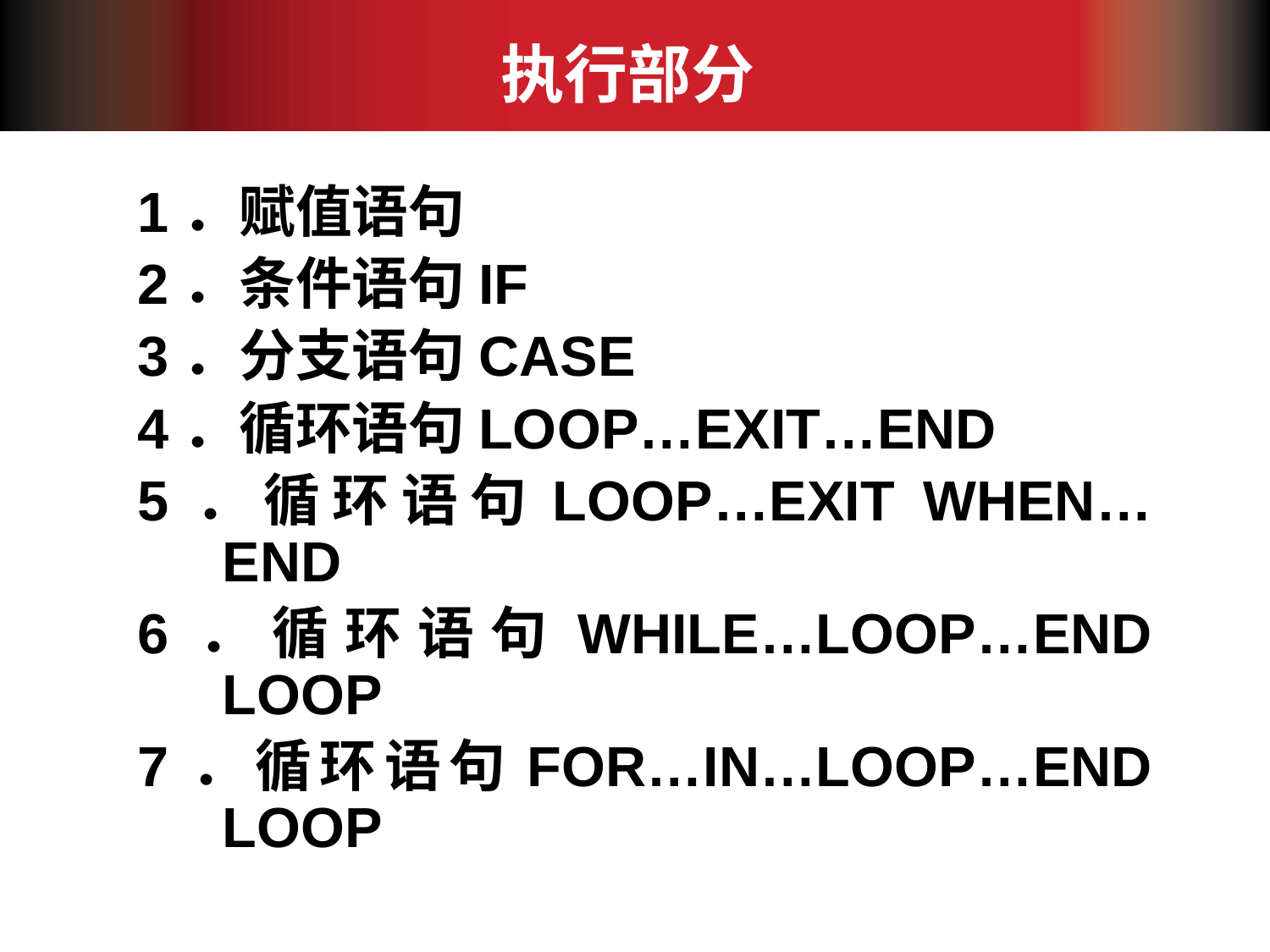

# 执行部分
1．赋值语句
2．条件语句IF
3．分支语句CASE
4．循环语句LOOP…EXIT…END
5．循环语句LOOP…EXIT WHEN…END
6．循环语句WHILE…LOOP…END LOOP
7．循环语句FOR…IN…LOOP…END LOOP